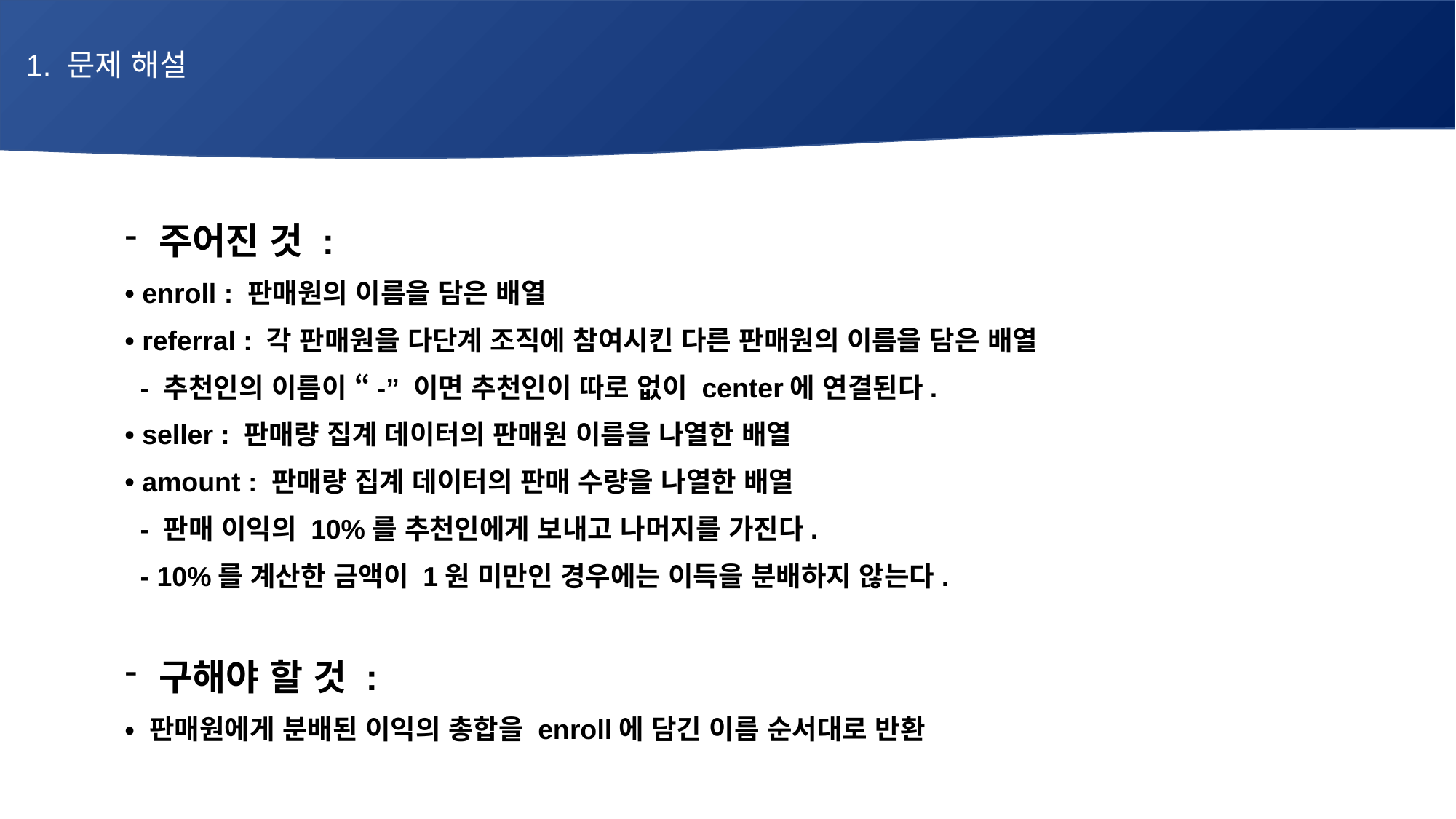

1. 문제 해설
# 매주 1 과제 LV2
주어진 것 :
• enroll : 판매원의 이름을 담은 배열
• referral : 각 판매원을 다단계 조직에 참여시킨 다른 판매원의 이름을 담은 배열
  - 추천인의 이름이 “-” 이면 추천인이 따로 없이 center에 연결된다.
• seller : 판매량 집계 데이터의 판매원 이름을 나열한 배열
• amount : 판매량 집계 데이터의 판매 수량을 나열한 배열
  - 판매 이익의 10%를 추천인에게 보내고 나머지를 가진다.
  - 10%를 계산한 금액이 1원 미만인 경우에는 이득을 분배하지 않는다.

구해야 할 것 :
• 판매원에게 분배된 이익의 총합을 enroll에 담긴 이름 순서대로 반환